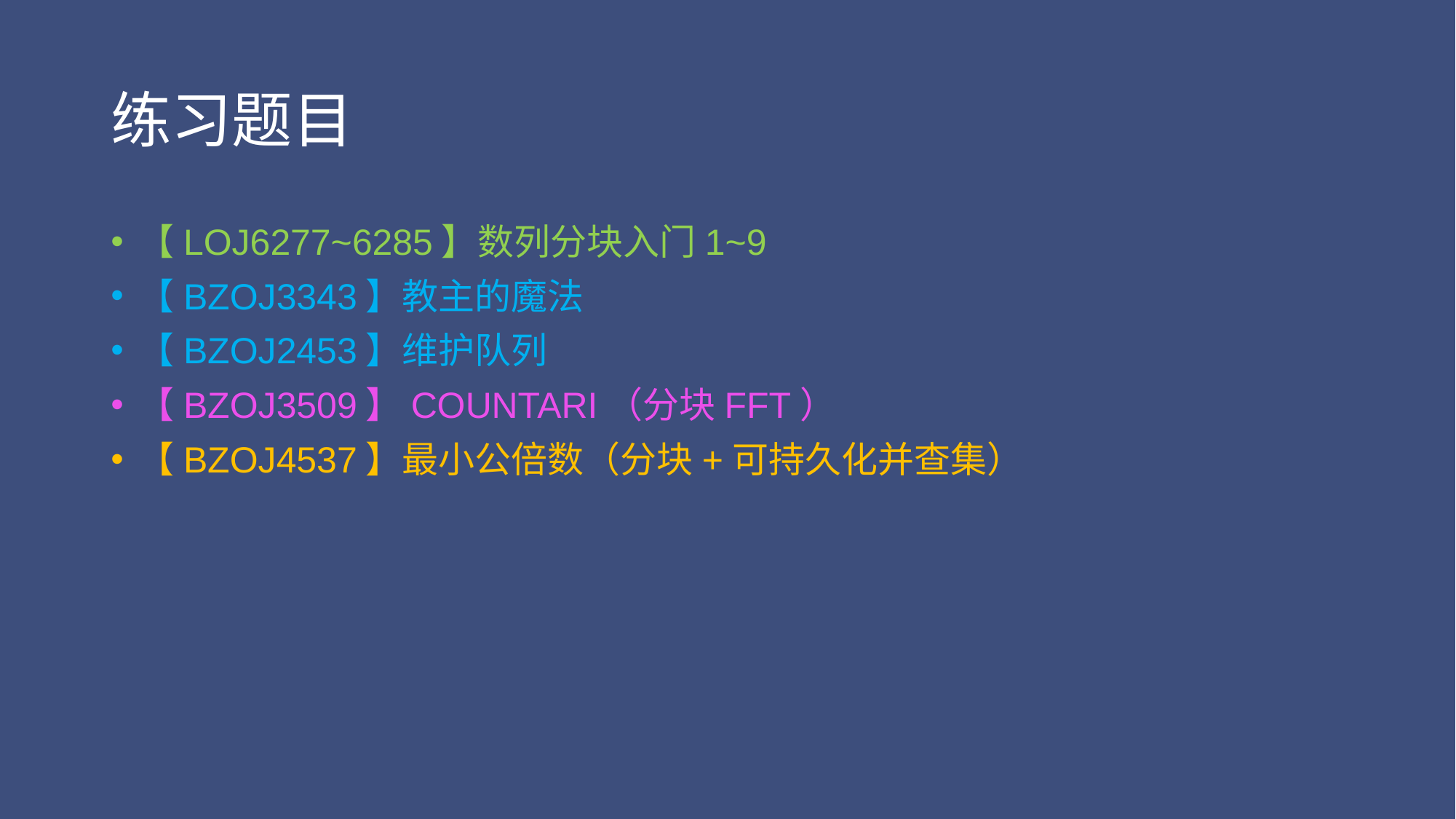

# 练习题目
【LOJ6277~6285】数列分块入门1~9
【BZOJ3343】教主的魔法
【BZOJ2453】维护队列
【BZOJ3509】COUNTARI（分块FFT）
【BZOJ4537】最小公倍数（分块+可持久化并查集）